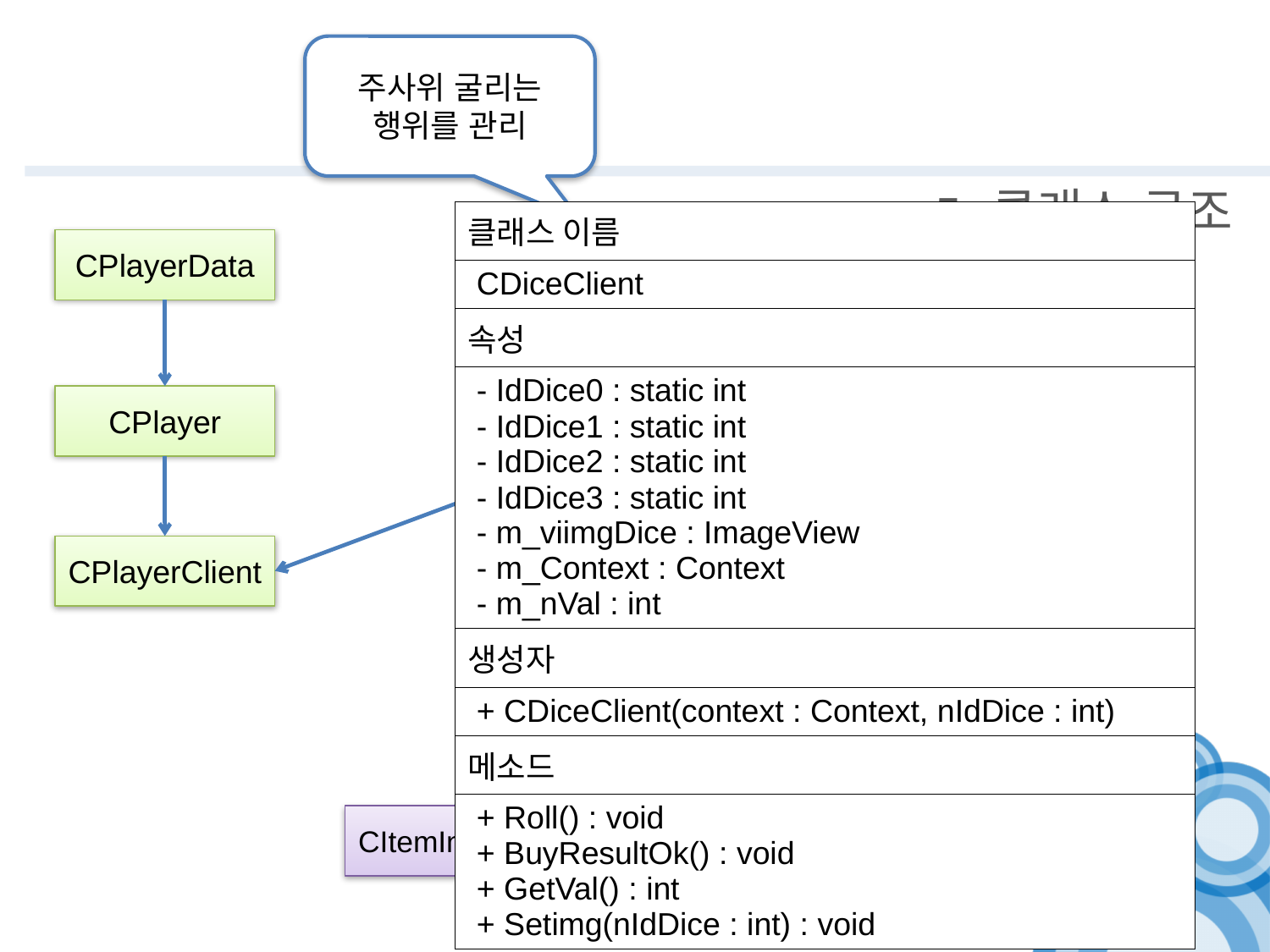

주사위 굴리는
행위를 관리
# 5. 클래스 구조
| 클래스 이름 |
| --- |
| CDiceClient |
| 속성 |
| - IdDice0 : static int - IdDice1 : static int - IdDice2 : static int - IdDice3 : static int - m\_viimgDice : ImageView - m\_Context : Context - m\_nVal : int |
| 생성자 |
| + CDiceClient(context : Context, nIdDice : int) |
| 메소드 |
| + Roll() : void + BuyResultOk() : void + GetVal() : int + Setimg(nIdDice : int) : void |
CDiceClient
CPlayerData
CPlayer
MainActivity
CMap
CPlayerClient
CItemClient
CItemInfoData
CItemData